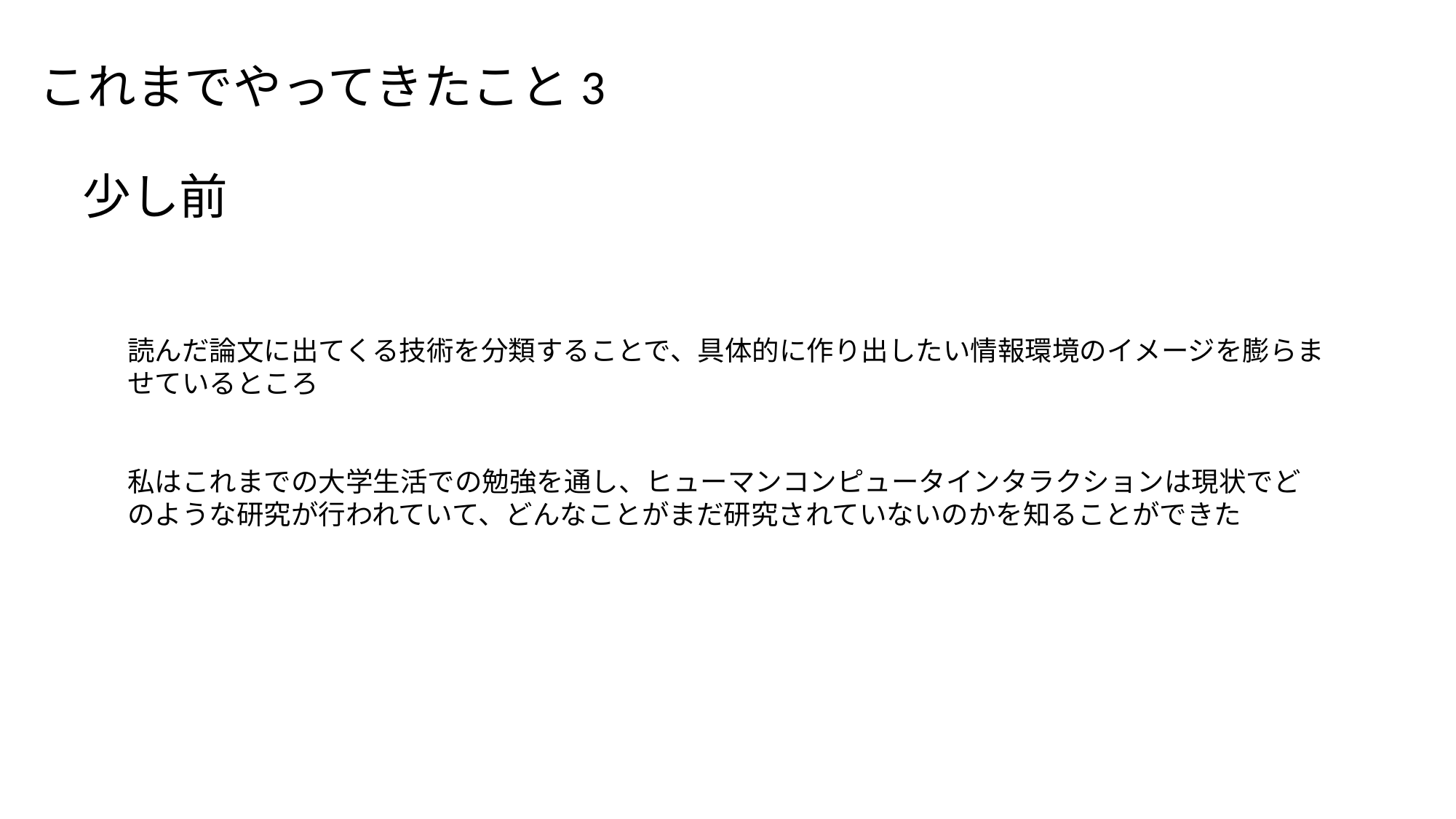

これまでやってきたこと3
少し前
読んだ論文に出てくる技術を分類することで、具体的に作り出したい情報環境のイメージを膨らませているところ

私はこれまでの大学生活での勉強を通し、ヒューマンコンピュータインタラクションは現状でどのような研究が行われていて、どんなことがまだ研究されていないのかを知ることができた